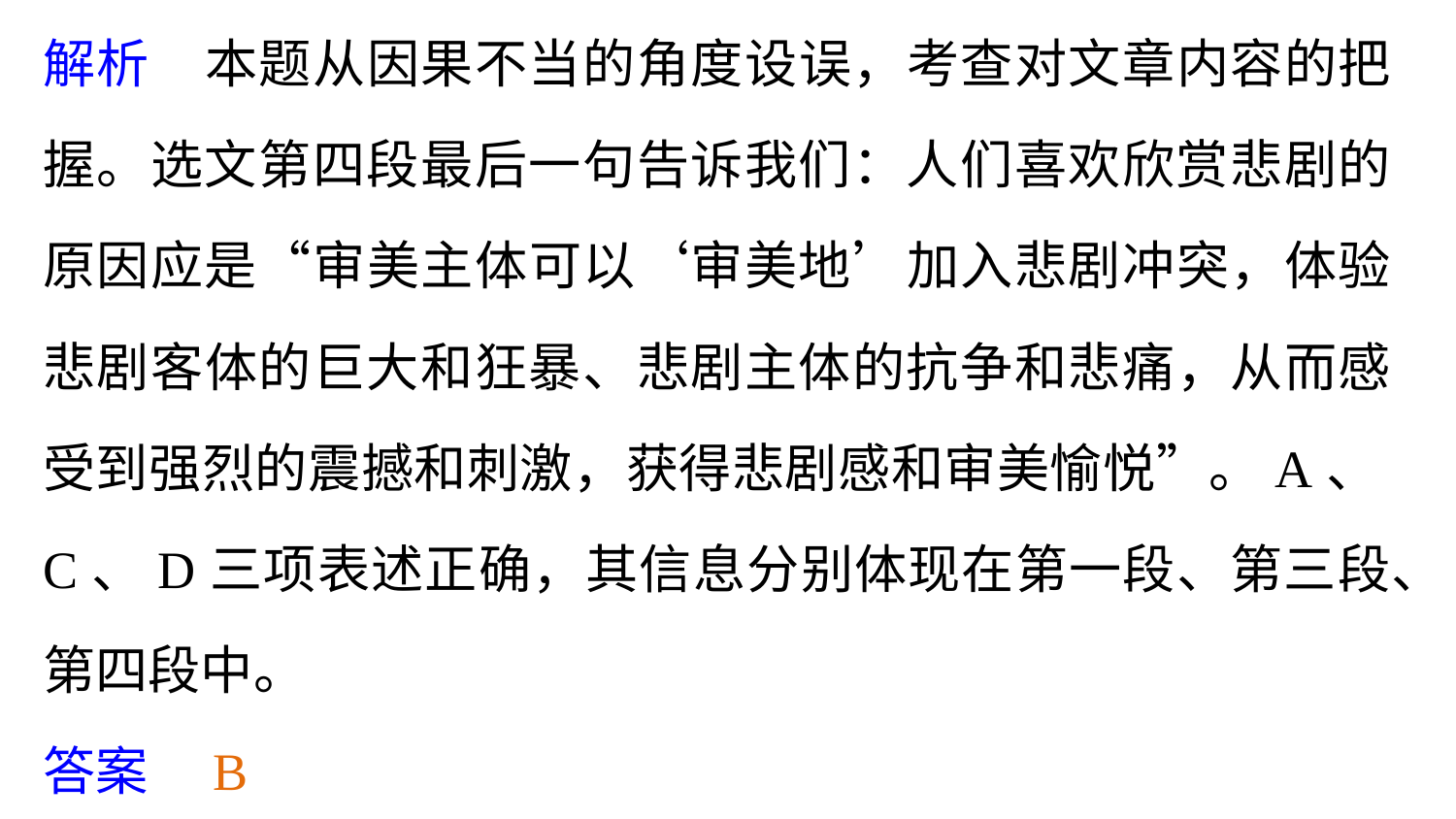

解析　本题从因果不当的角度设误，考查对文章内容的把握。选文第四段最后一句告诉我们：人们喜欢欣赏悲剧的原因应是“审美主体可以‘审美地’加入悲剧冲突，体验悲剧客体的巨大和狂暴、悲剧主体的抗争和悲痛，从而感受到强烈的震撼和刺激，获得悲剧感和审美愉悦”。A、C、D三项表述正确，其信息分别体现在第一段、第三段、第四段中。
答案　B